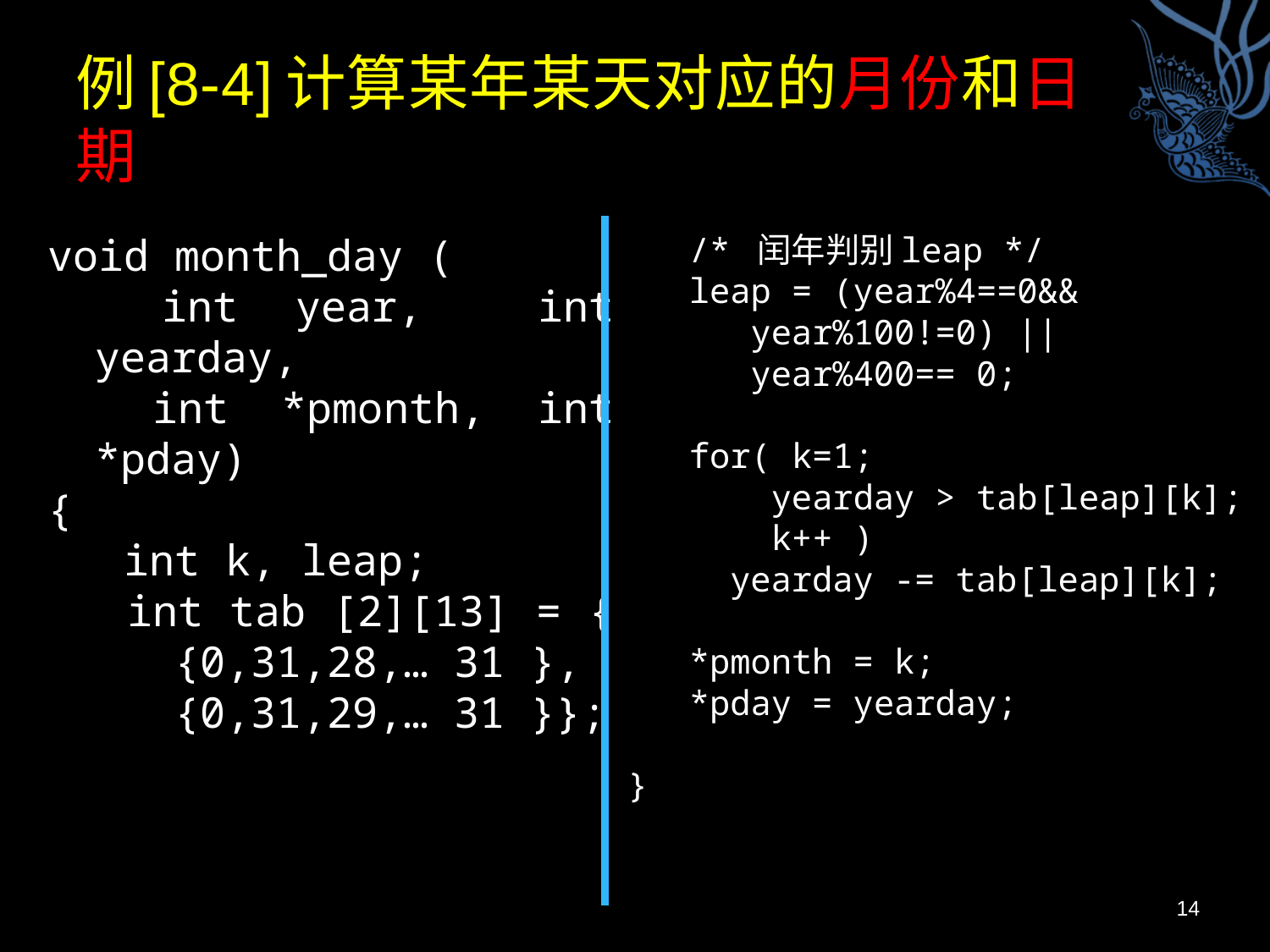

# 例[8-4]计算某年某天对应的月份和日期
void month_day (
  int year,  int yearday,
  int *pmonth, int *pday)
{
   int k, leap;
   int tab [2][13] = {
     {0,31,28,… 31 },
     {0,31,29,… 31 }};
   /* 闰年判别leap */
   leap = (year%4==0&&
      year%100!=0) ||
      year%400== 0;

   for( k=1;
       yearday > tab[leap][k];
       k++ )
     yearday -= tab[leap][k];

   *pmonth = k;
   *pday = yearday;

}

14